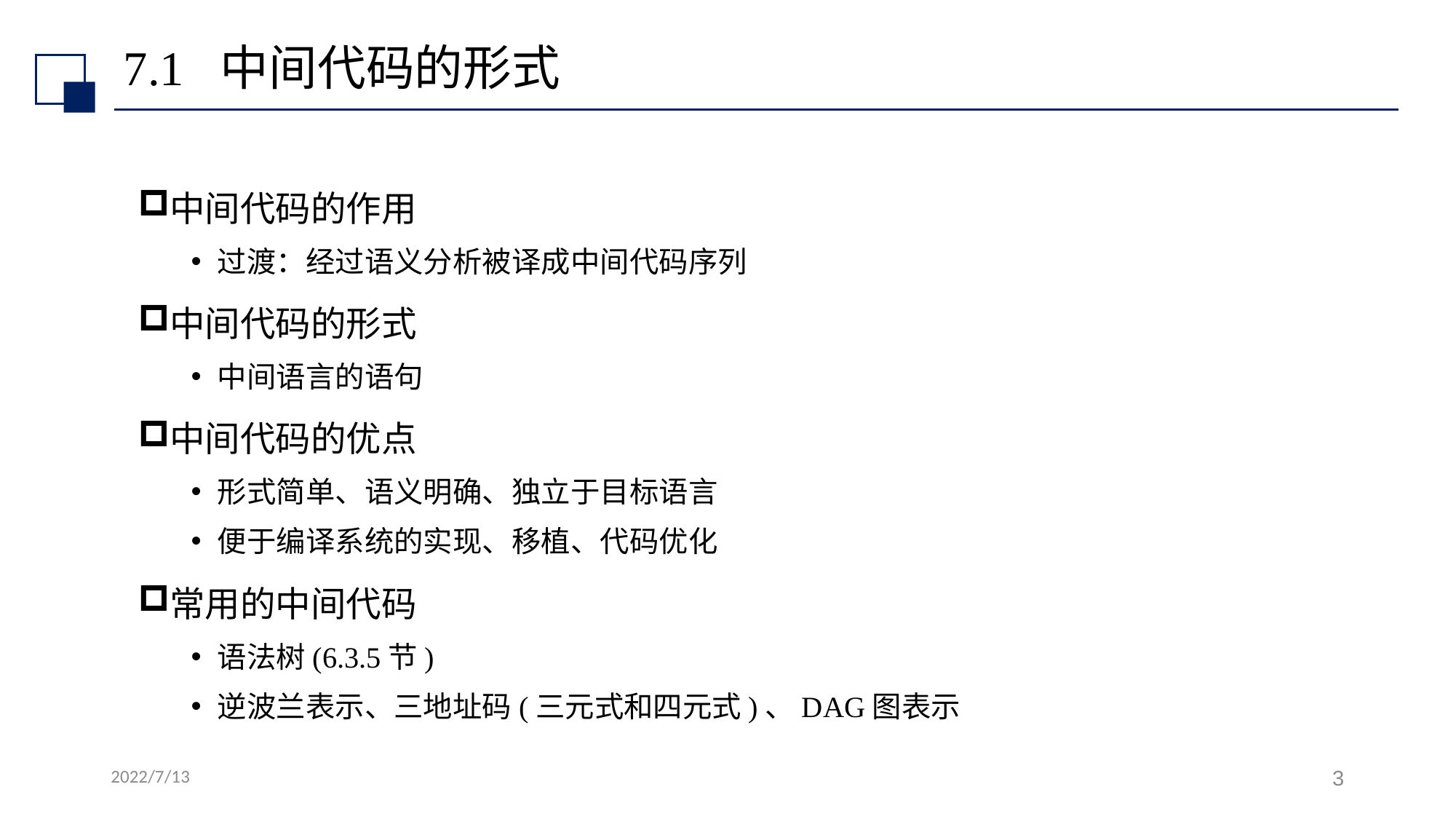

# 7.1  中间代码的形式
中间代码的作用
过渡：经过语义分析被译成中间代码序列
中间代码的形式
中间语言的语句
中间代码的优点
形式简单、语义明确、独立于目标语言
便于编译系统的实现、移植、代码优化
常用的中间代码
语法树(6.3.5节)
逆波兰表示、三地址码(三元式和四元式)、DAG图表示
2022/7/13
3